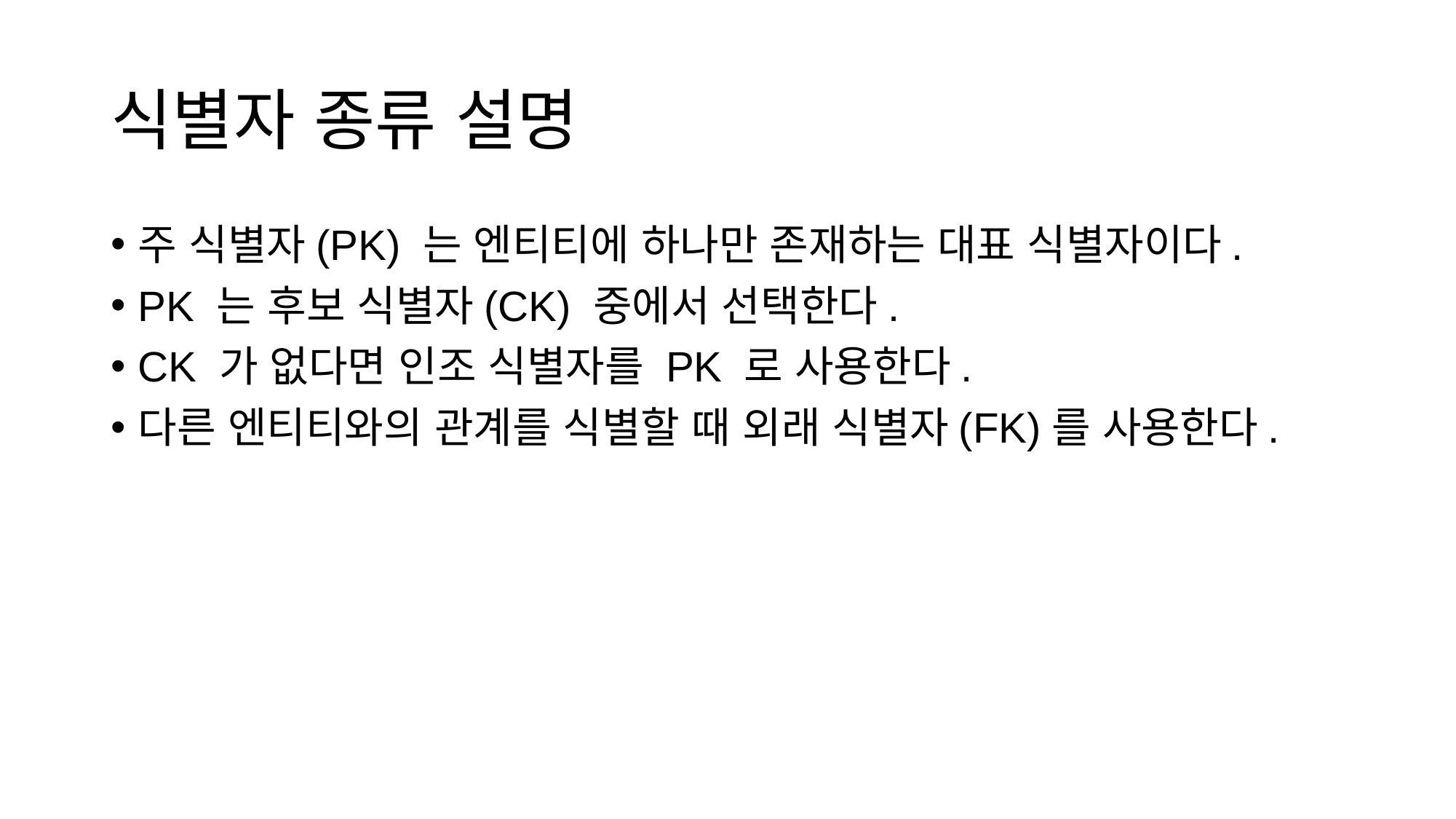

# 식별자 종류 설명
주 식별자(PK) 는 엔티티에 하나만 존재하는 대표 식별자이다.
PK 는 후보 식별자(CK) 중에서 선택한다.
CK 가 없다면 인조 식별자를 PK 로 사용한다.
다른 엔티티와의 관계를 식별할 때 외래 식별자(FK)를 사용한다.